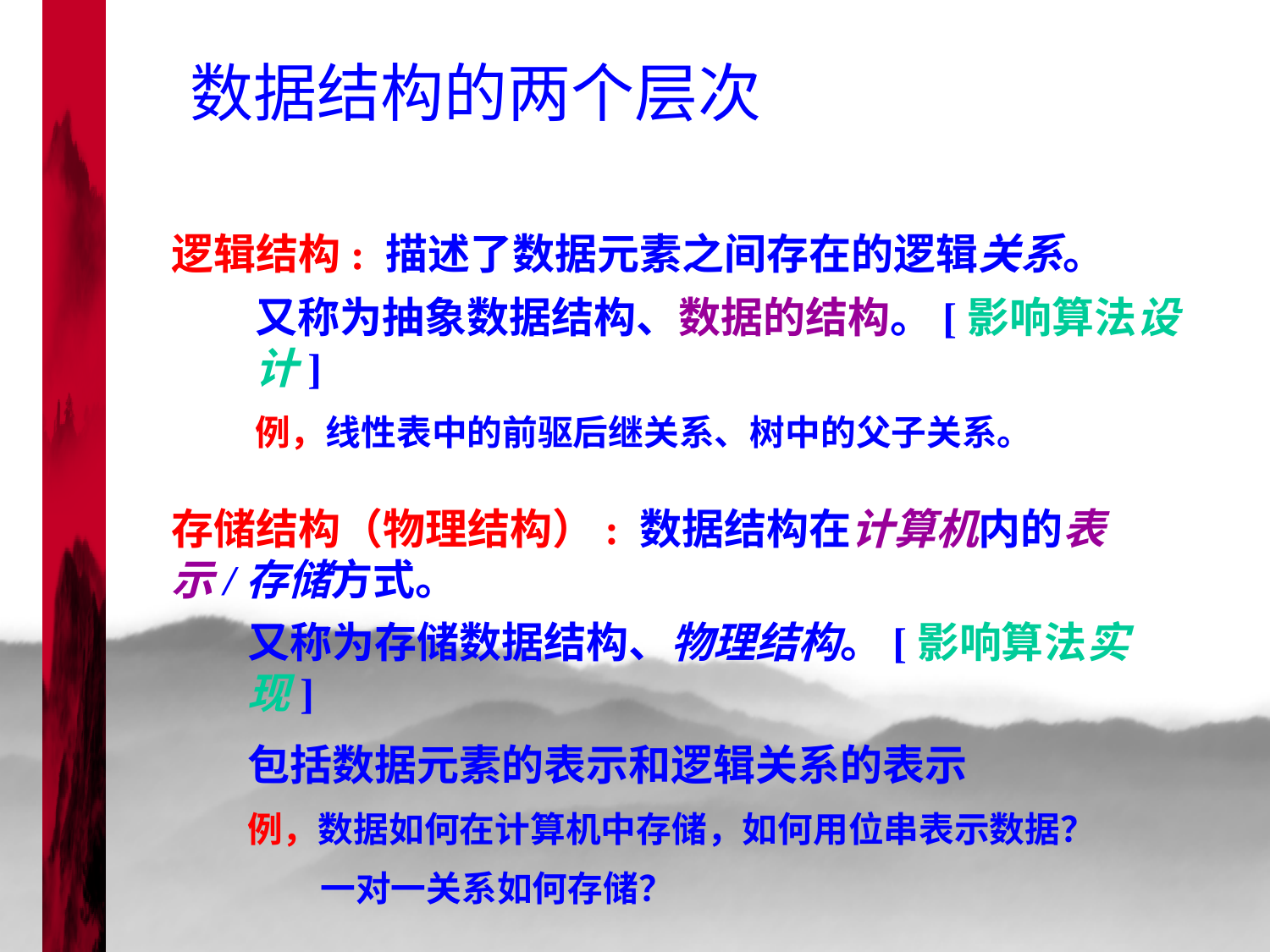

数据结构的两个层次
逻辑结构: 描述了数据元素之间存在的逻辑关系。
又称为抽象数据结构、数据的结构。[影响算法设计]
例，线性表中的前驱后继关系、树中的父子关系。
存储结构（物理结构）: 数据结构在计算机内的表示/存储方式。
又称为存储数据结构、物理结构。[影响算法实现]
包括数据元素的表示和逻辑关系的表示
例，数据如何在计算机中存储，如何用位串表示数据？
        一对一关系如何存储？